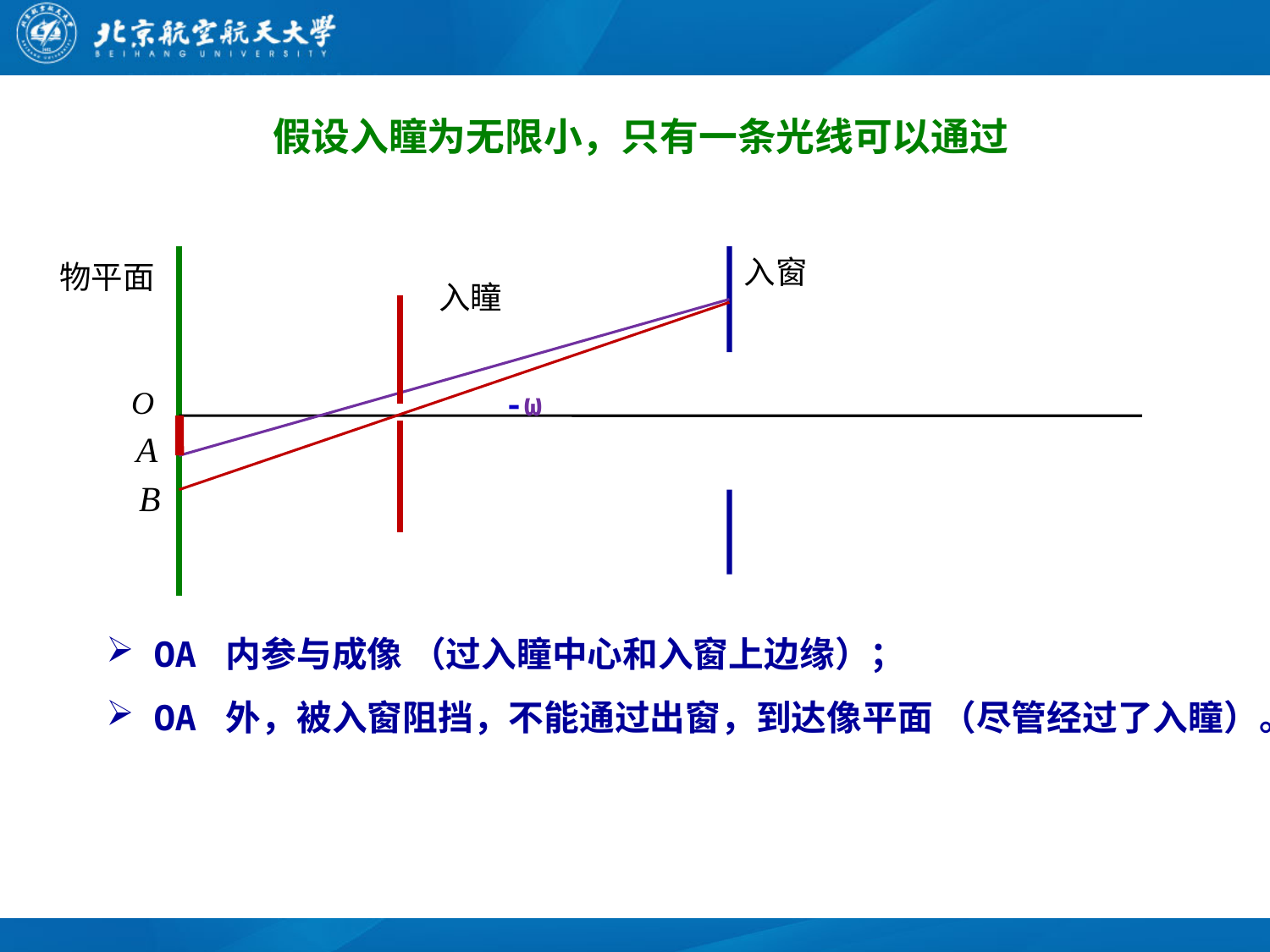

假设入瞳为无限小，只有一条光线可以通过
入窗

入瞳

A

物平面
O
-ω

B
OA 内参与成像 （过入瞳中心和入窗上边缘）；
OA 外，被入窗阻挡，不能通过出窗，到达像平面 （尽管经过了入瞳）。